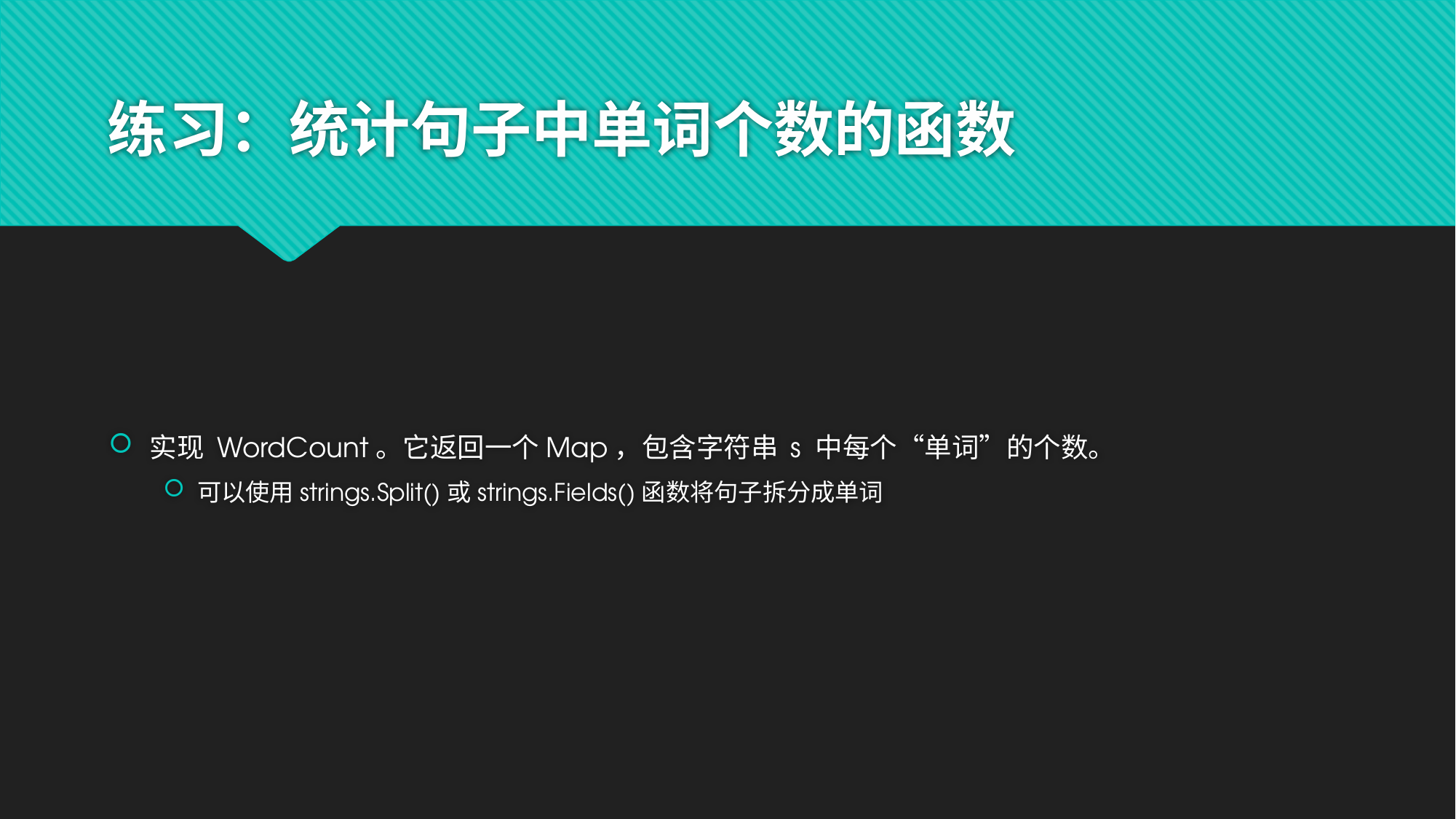

# 练习：统计句子中单词个数的函数
实现 WordCount。它返回一个Map，包含字符串 s 中每个“单词”的个数。
可以使用strings.Split()或strings.Fields()函数将句子拆分成单词